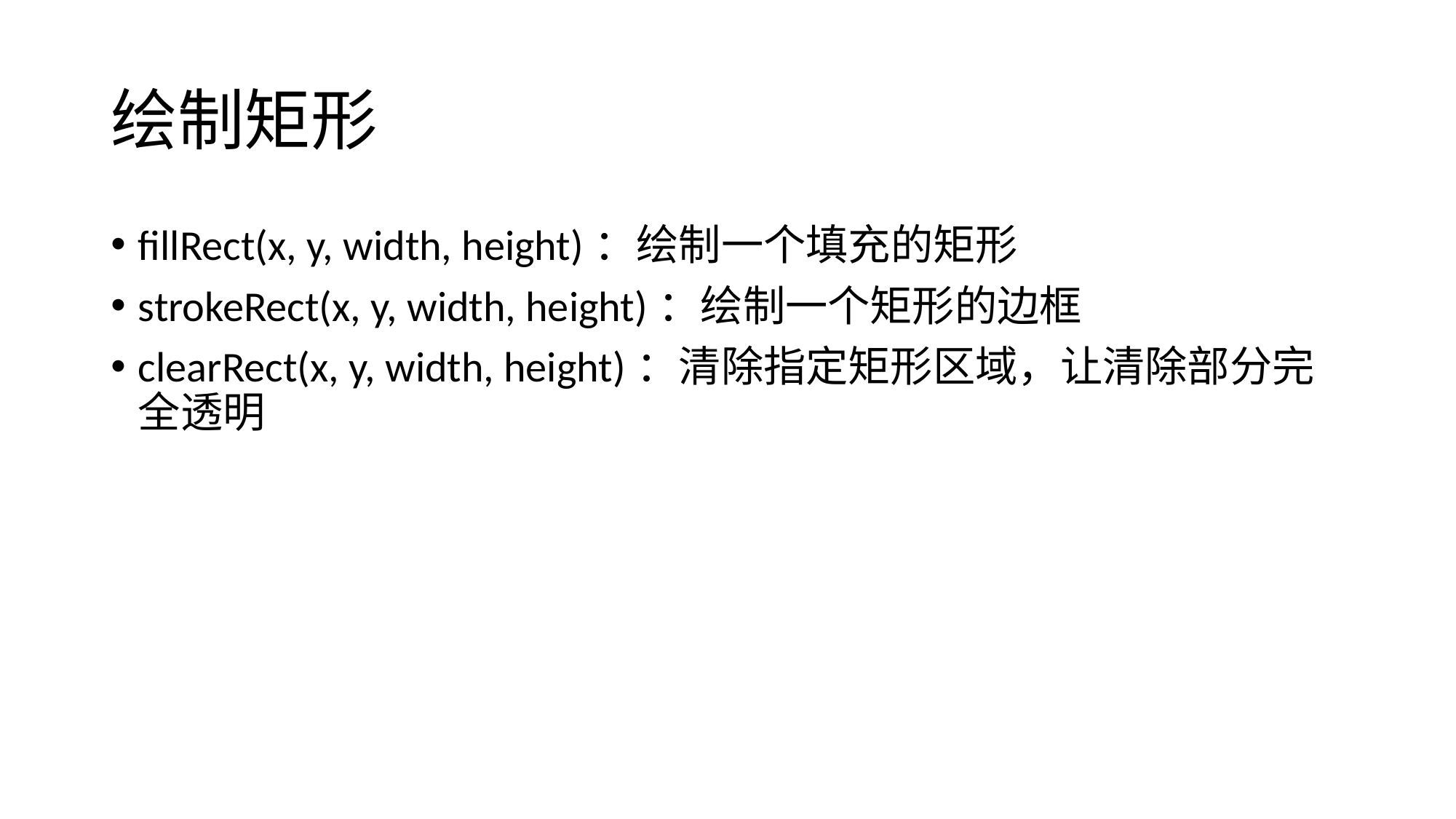

# 绘制矩形
fillRect(x, y, width, height)：绘制一个填充的矩形
strokeRect(x, y, width, height)：绘制一个矩形的边框
clearRect(x, y, width, height)：清除指定矩形区域，让清除部分完全透明